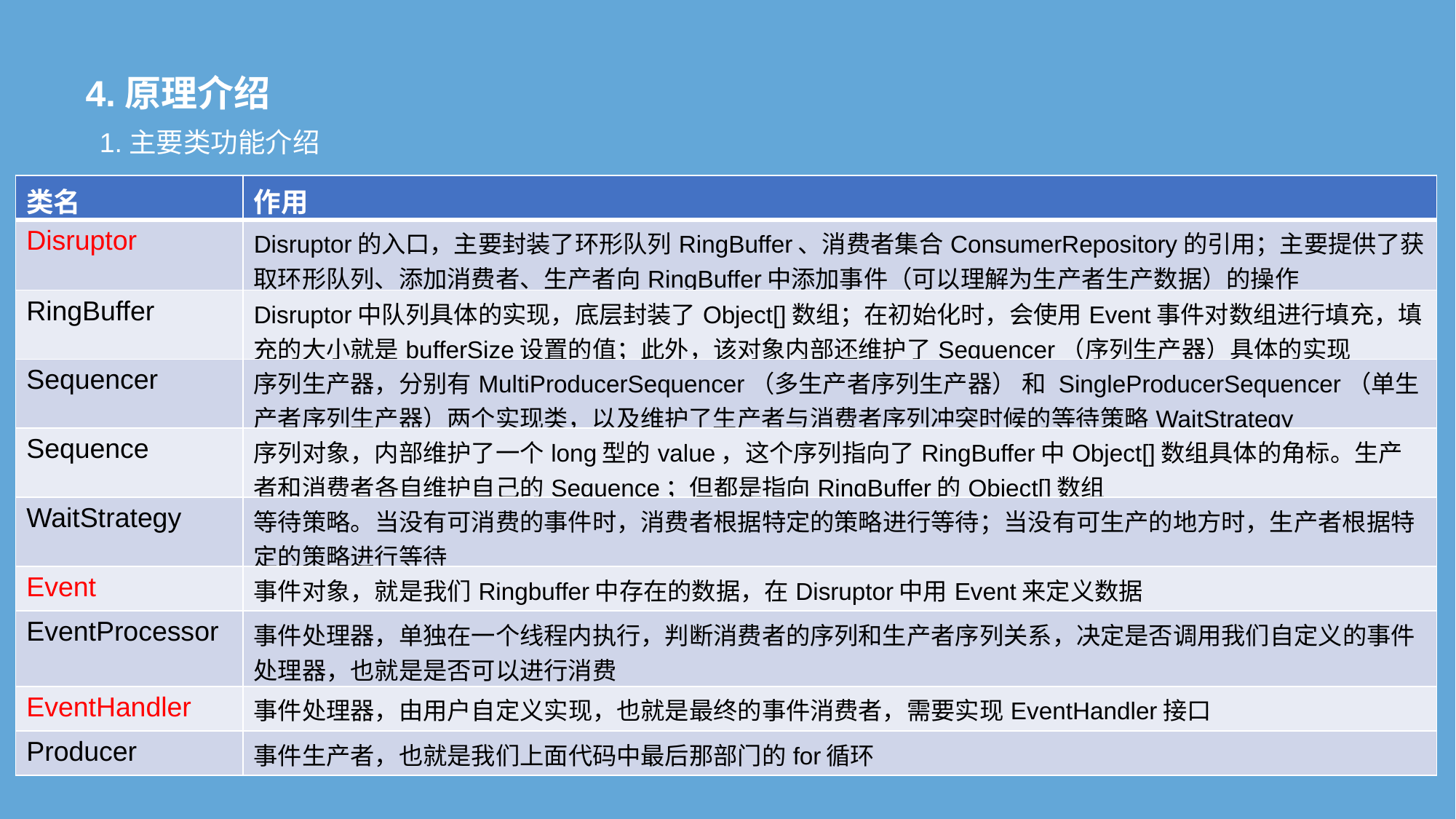

4.原理介绍
  1.主要类功能介绍
| 类名 | 作用 |
| --- | --- |
| Disruptor | Disruptor的入口，主要封装了环形队列RingBuffer、消费者集合ConsumerRepository的引用；主要提供了获取环形队列、添加消费者、生产者向RingBuffer中添加事件（可以理解为生产者生产数据）的操作 |
| RingBuffer | Disruptor中队列具体的实现，底层封装了Object[]数组；在初始化时，会使用Event事件对数组进行填充，填充的大小就是bufferSize设置的值；此外，该对象内部还维护了Sequencer（序列生产器）具体的实现 |
| Sequencer | 序列生产器，分别有MultiProducerSequencer（多生产者序列生产器） 和 SingleProducerSequencer（单生产者序列生产器）两个实现类，以及维护了生产者与消费者序列冲突时候的等待策略WaitStrategy |
| Sequence | 序列对象，内部维护了一个long型的value，这个序列指向了RingBuffer中Object[]数组具体的角标。生产者和消费者各自维护自己的Sequence；但都是指向RingBuffer的Object[]数组 |
| WaitStrategy | 等待策略。当没有可消费的事件时，消费者根据特定的策略进行等待；当没有可生产的地方时，生产者根据特定的策略进行等待 |
| Event | 事件对象，就是我们Ringbuffer中存在的数据，在Disruptor中用Event来定义数据 |
| EventProcessor | 事件处理器，单独在一个线程内执行，判断消费者的序列和生产者序列关系，决定是否调用我们自定义的事件处理器，也就是是否可以进行消费 |
| EventHandler | 事件处理器，由用户自定义实现，也就是最终的事件消费者，需要实现EventHandler接口 |
| Producer | 事件生产者，也就是我们上面代码中最后那部门的for循环 |